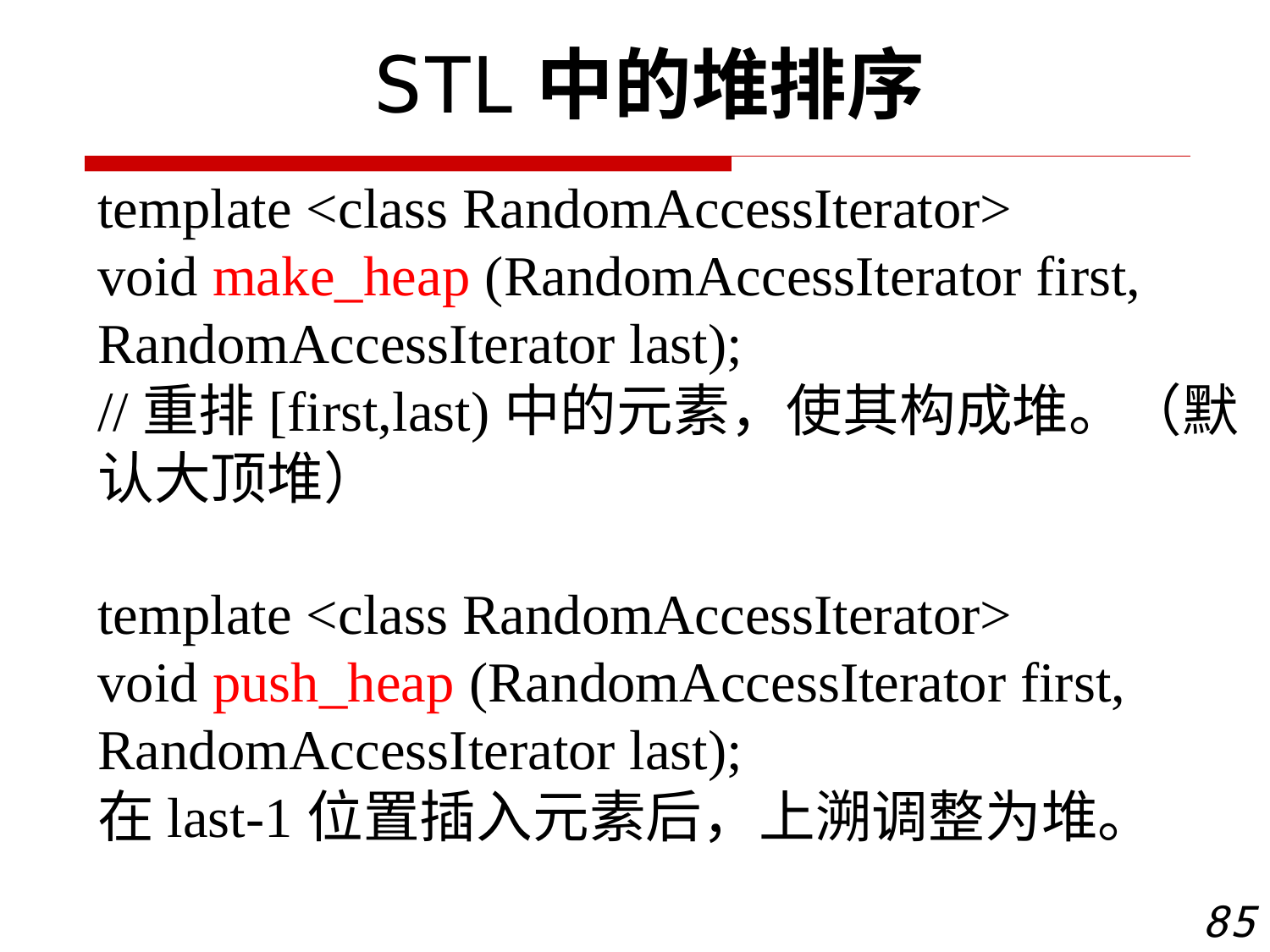

STL中的堆排序
template <class RandomAccessIterator>
void make_heap (RandomAccessIterator first, RandomAccessIterator last);
//重排[first,last)中的元素，使其构成堆。（默认大顶堆）
template <class RandomAccessIterator>
void push_heap (RandomAccessIterator first, RandomAccessIterator last);
在last-1位置插入元素后，上溯调整为堆。
85